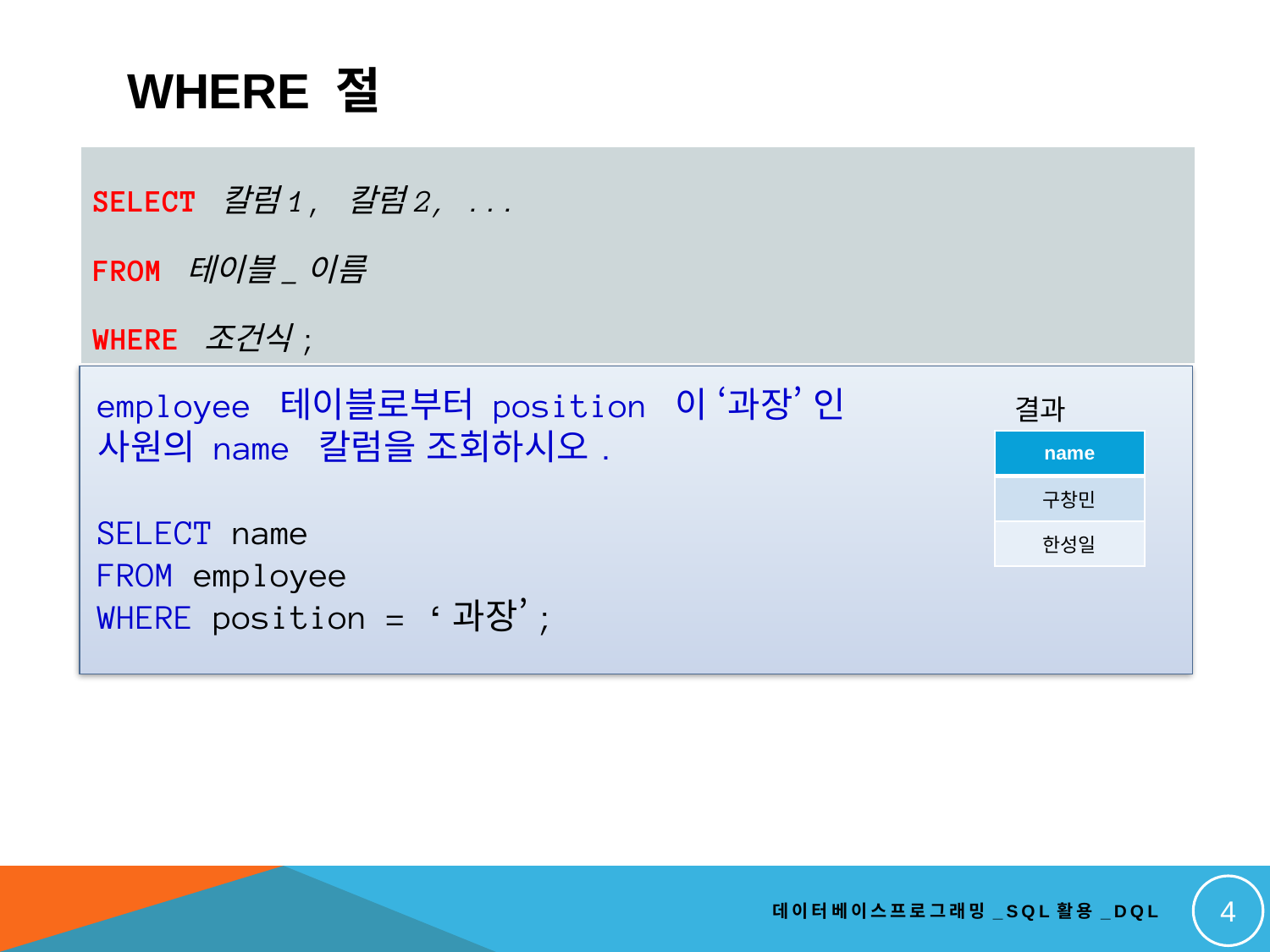

# where 절
| SELECT 칼럼1, 칼럼2, ... FROM 테이블\_이름 WHERE 조건식; |
| --- |

employee 테이블로부터 position 이 ‘과장’ 인 사원의 name 칼럼을 조회하시오.

SELECT name
FROM employee
WHERE position = ‘과장’;
결과
| name |
| --- |
| 구창민 |
| 한성일 |
4
데이터베이스프로그래밍_SQL활용_DQL